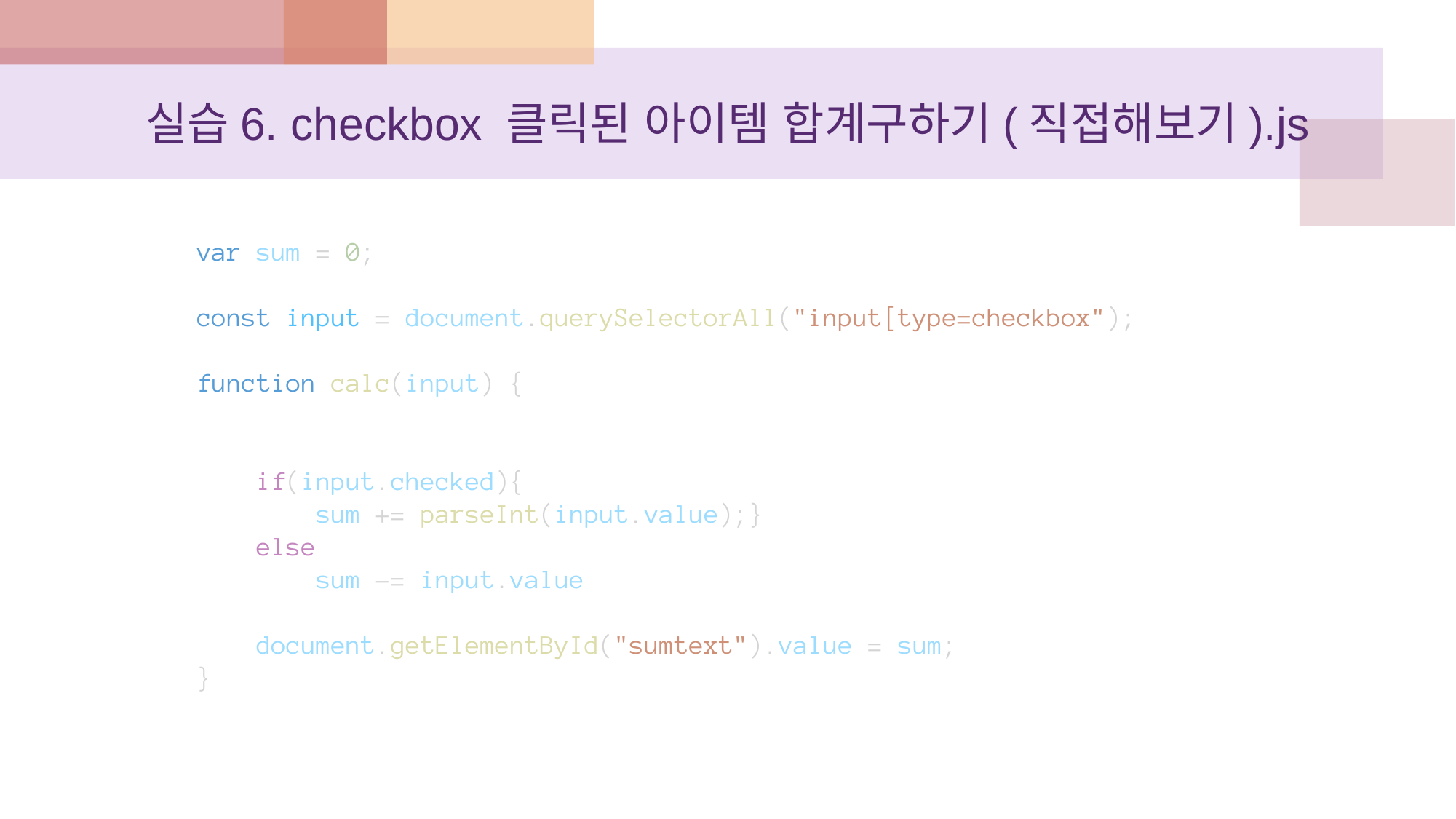

# 실습6. checkbox 클릭된 아이템 합계구하기(직접해보기).js
var sum = 0;
const input = document.querySelectorAll("input[type=checkbox");
function calc(input) {

    if(input.checked){
        sum += parseInt(input.value);}
    else
        sum -= input.value
    document.getElementById("sumtext").value = sum;
}